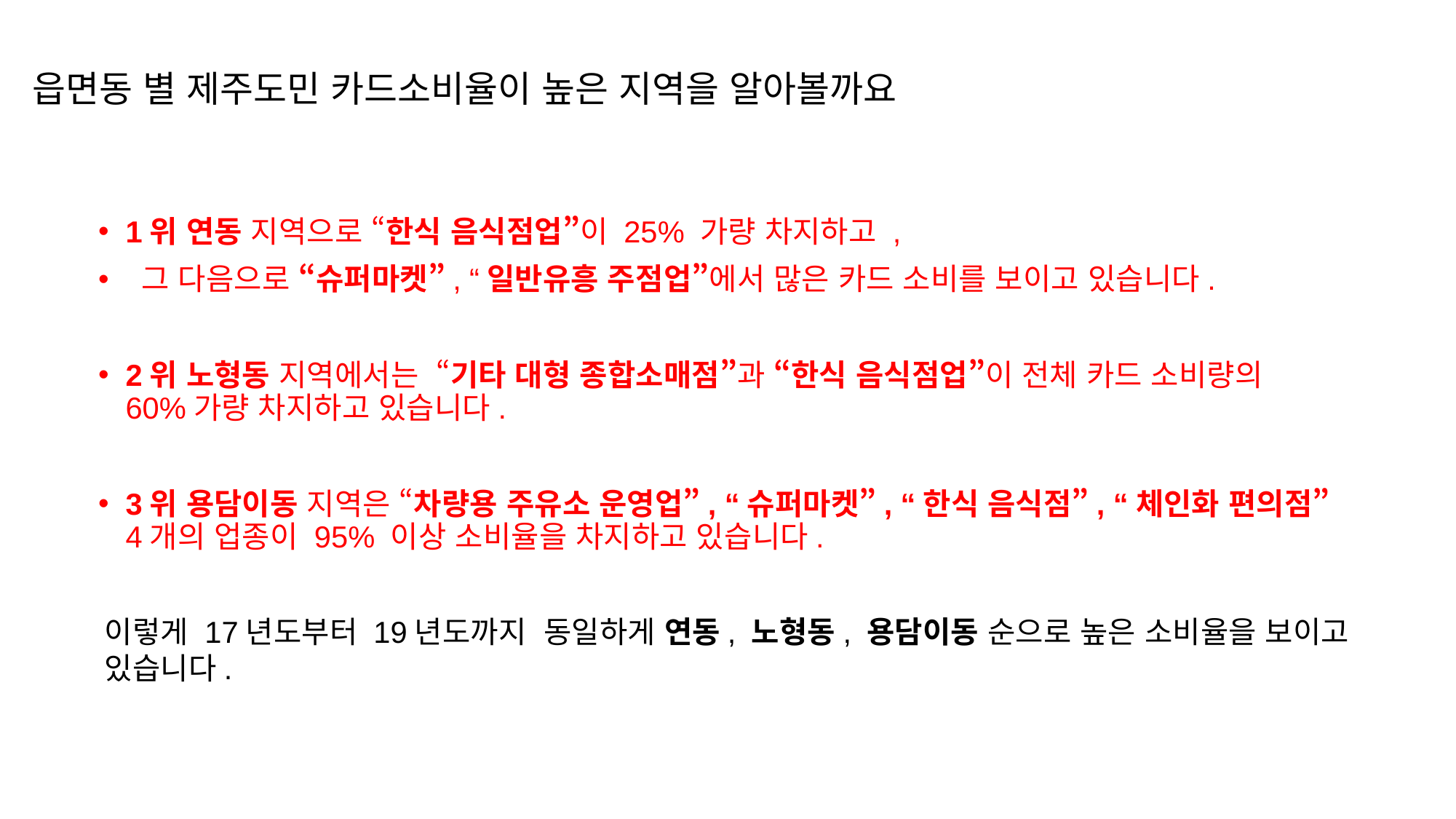

읍면동 별 제주도민 카드소비율이 높은 지역을 알아볼까요

1위 연동 지역으로 “한식 음식점업”이 25% 가량 차지하고 ,
 그 다음으로 “슈퍼마켓”, “일반유흥 주점업”에서 많은 카드 소비를 보이고 있습니다.

2위 노형동 지역에서는  “기타 대형 종합소매점”과 “한식 음식점업”이 전체 카드 소비량의 60%가량 차지하고 있습니다.

3위 용담이동 지역은 “차량용 주유소 운영업”, “슈퍼마켓”, “한식 음식점”, “체인화 편의점” 4개의 업종이 95% 이상 소비율을 차지하고 있습니다.

이렇게 17년도부터 19년도까지  동일하게 연동, 노형동, 용담이동 순으로 높은 소비율을 보이고 있습니다.